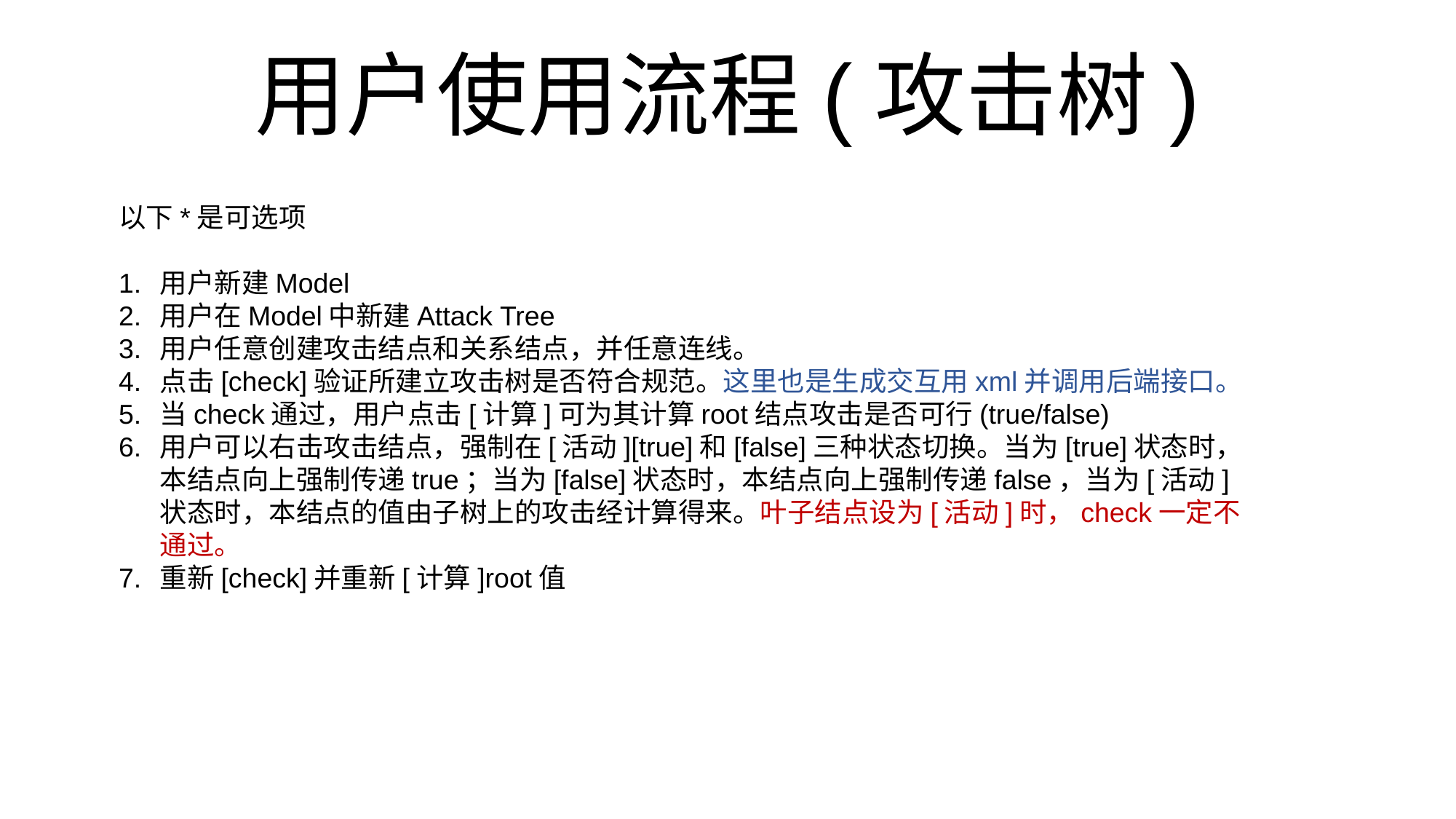

用户使用流程(攻击树)
以下*是可选项

用户新建Model
用户在Model中新建Attack Tree
用户任意创建攻击结点和关系结点，并任意连线。
点击[check]验证所建立攻击树是否符合规范。这里也是生成交互用xml并调用后端接口。
当check通过，用户点击[计算]可为其计算root结点攻击是否可行(true/false)
用户可以右击攻击结点，强制在[活动][true]和[false]三种状态切换。当为[true]状态时，本结点向上强制传递true；当为[false]状态时，本结点向上强制传递false，当为[活动]状态时，本结点的值由子树上的攻击经计算得来。叶子结点设为[活动]时，check一定不通过。
重新[check]并重新[计算]root值